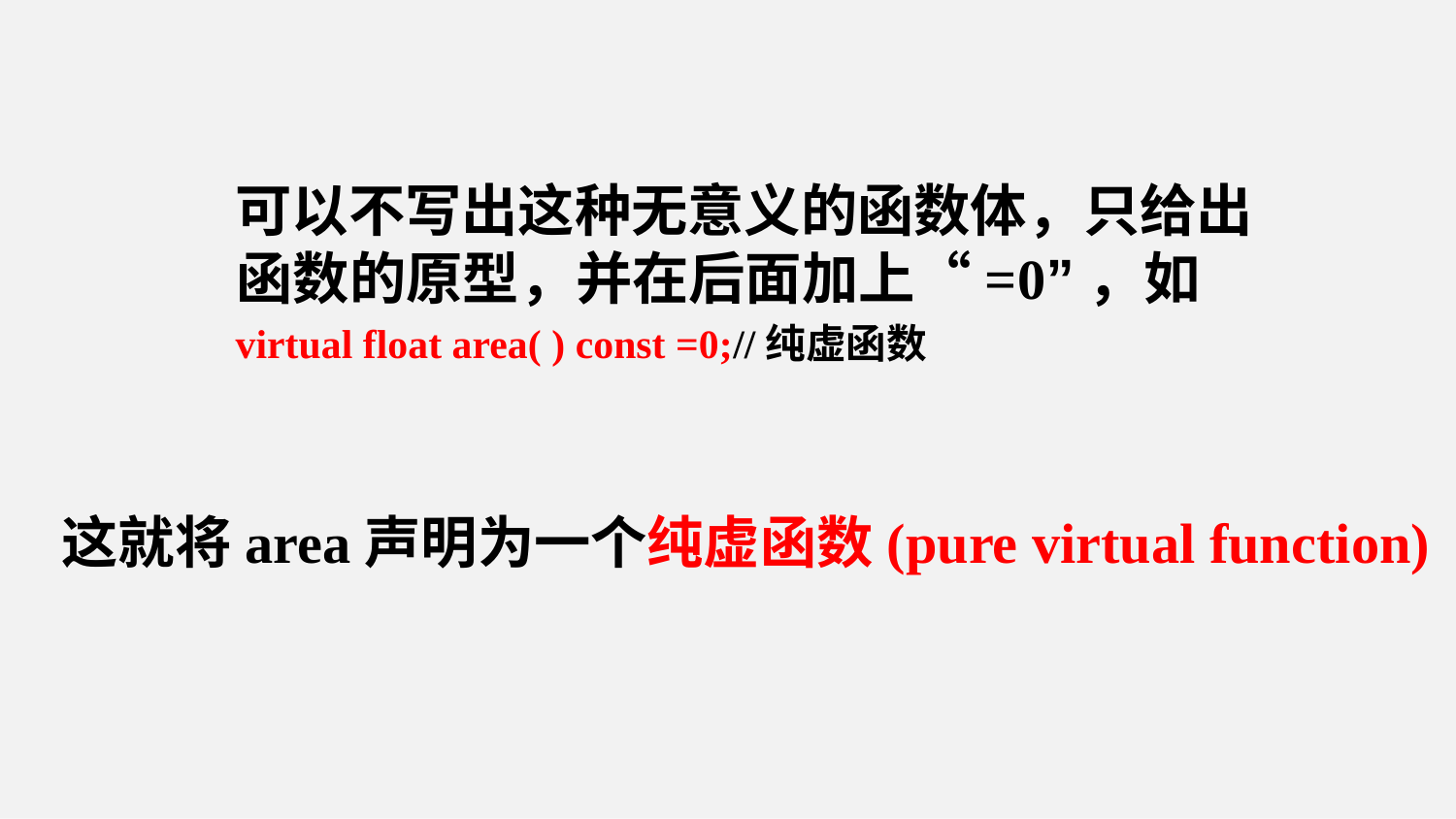

可以不写出这种无意义的函数体，只给出函数的原型，并在后面加上“=0”，如
virtual float area( ) const =0;//纯虚函数
这就将area声明为一个纯虚函数(pure virtual function)